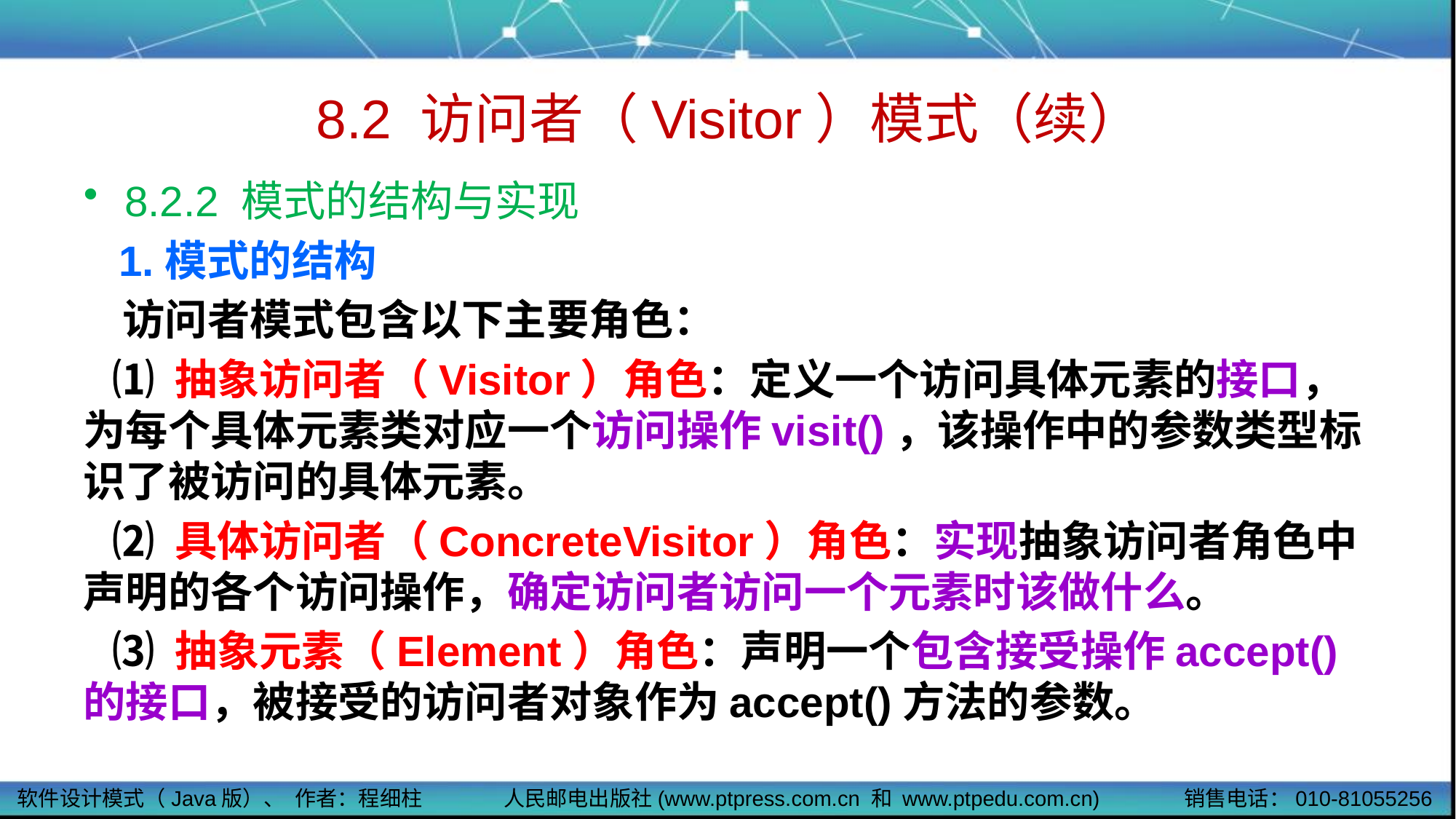

# 8.2 访问者（Visitor）模式（续）
8.2.2 模式的结构与实现
   1.模式的结构
   访问者模式包含以下主要角色：
   ⑴ 抽象访问者（Visitor）角色：定义一个访问具体元素的接口，为每个具体元素类对应一个访问操作visit()，该操作中的参数类型标识了被访问的具体元素。
   ⑵ 具体访问者（ConcreteVisitor）角色：实现抽象访问者角色中声明的各个访问操作，确定访问者访问一个元素时该做什么。
   ⑶ 抽象元素（Element）角色：声明一个包含接受操作accept()的接口，被接受的访问者对象作为accept()方法的参数。
软件设计模式（Java版）、  作者：程细柱
人民邮电出版社(www.ptpress.com.cn 和 www.ptpedu.com.cn)
销售电话：010-81055256